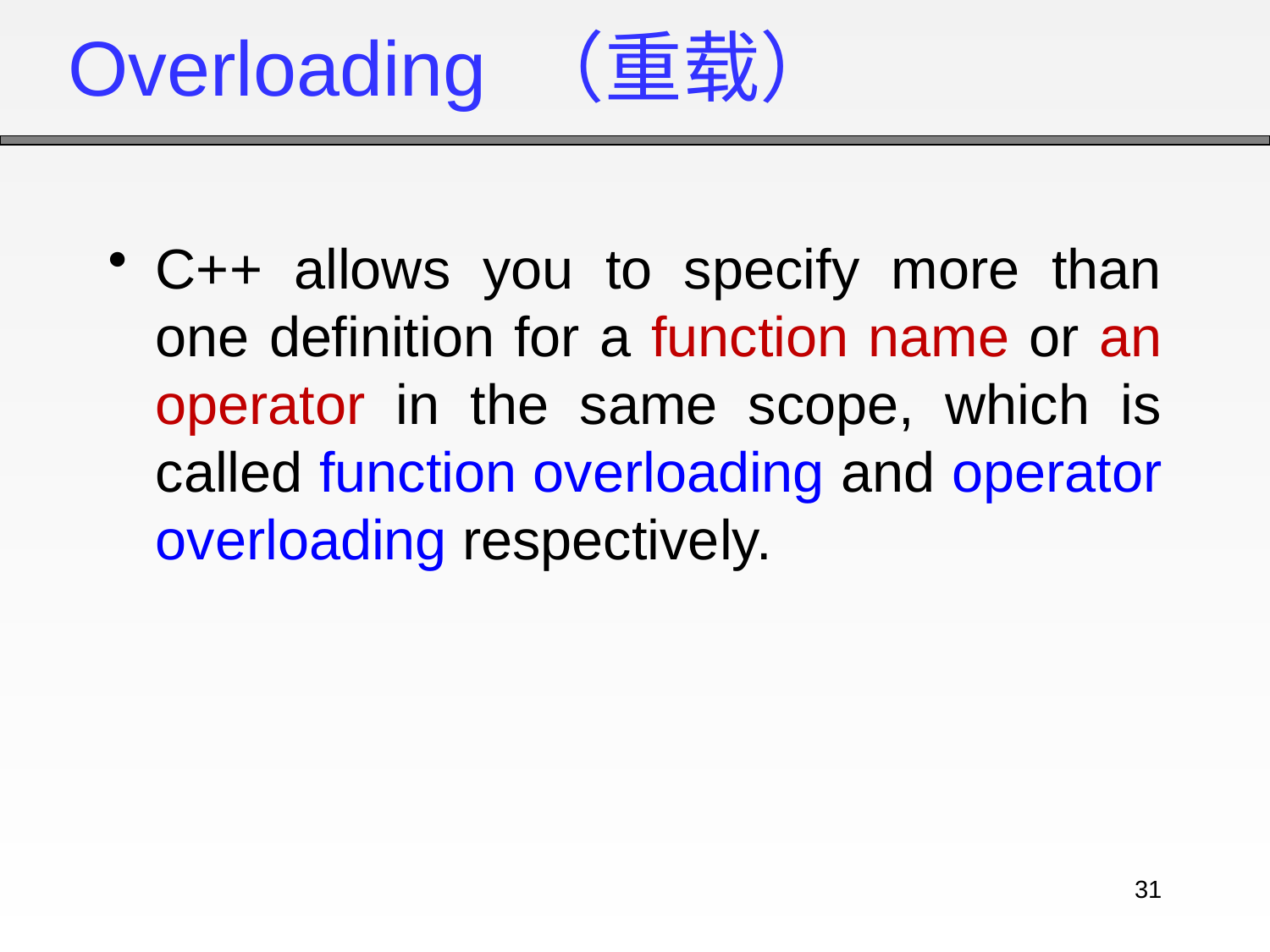

# Overloading （重载）
C++ allows you to specify more than one definition for a function name or an operator in the same scope, which is called function overloading and operator overloading respectively.
31